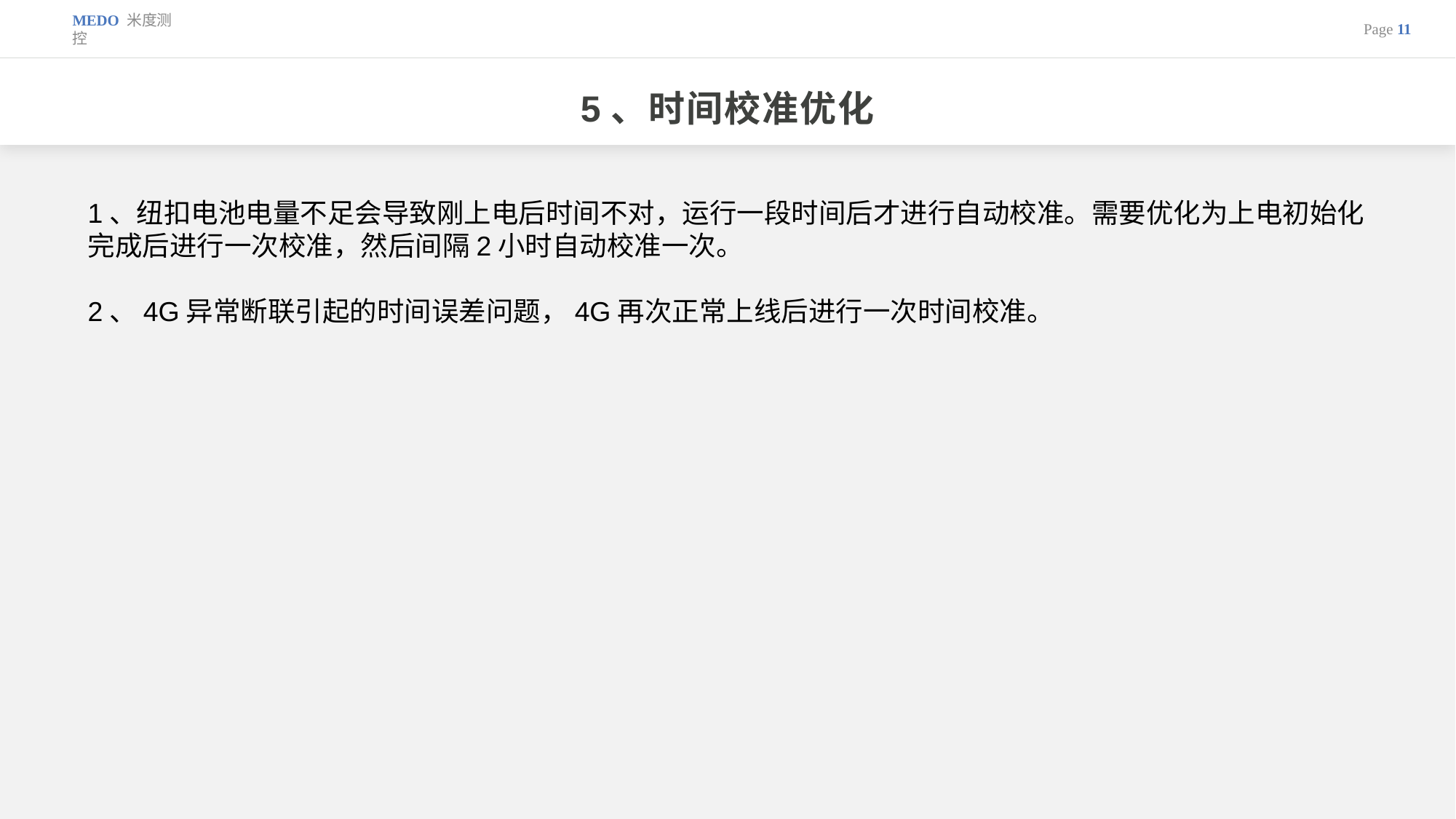

# 5、时间校准优化
Page 11

MEDO 米度测控

1、纽扣电池电量不足会导致刚上电后时间不对，运行一段时间后才进行自动校准。需要优化为上电初始化完成后进行一次校准，然后间隔2小时自动校准一次。

2、4G异常断联引起的时间误差问题，4G再次正常上线后进行一次时间校准。